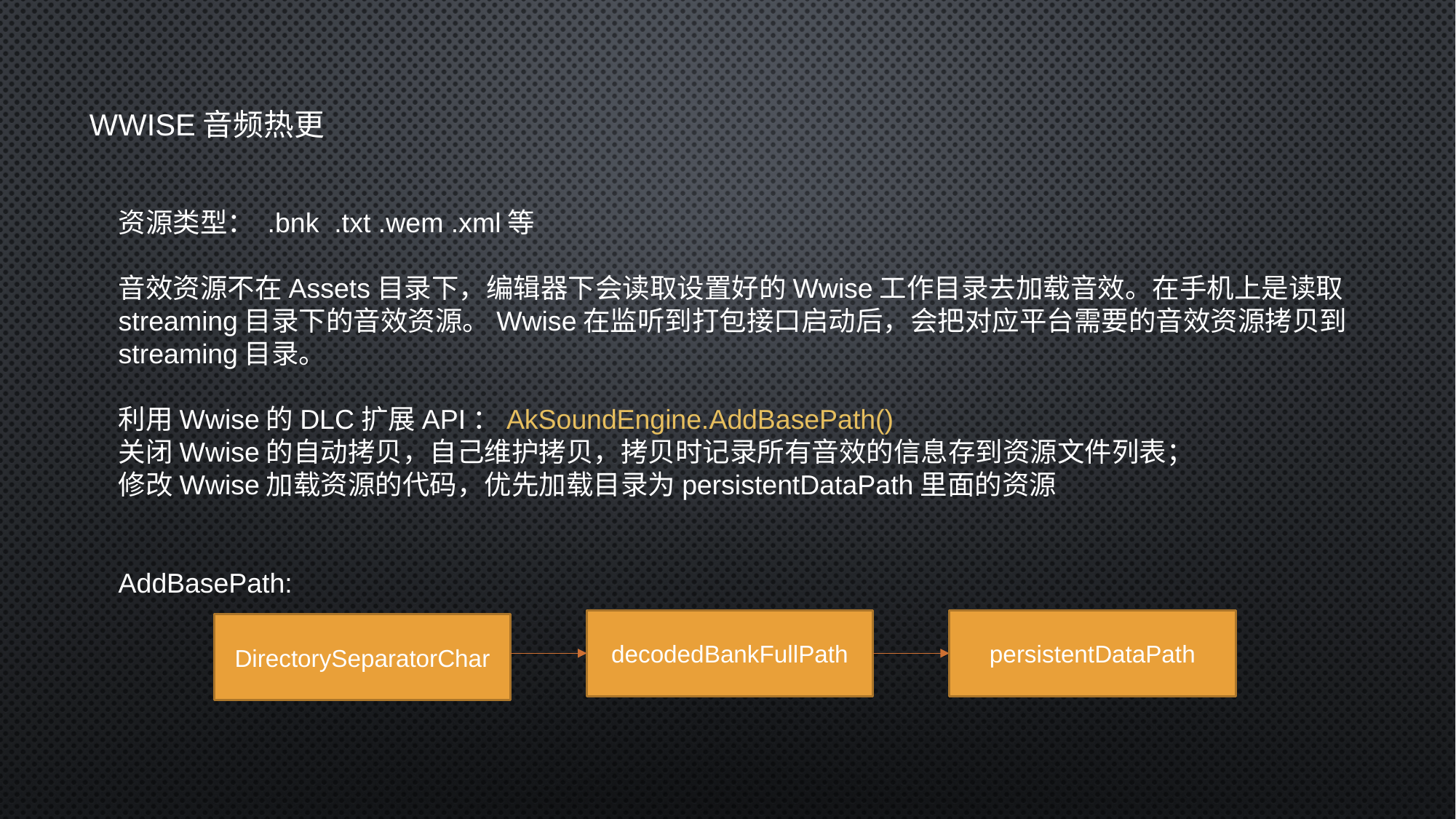

WWISE音频热更

资源类型： .bnk  .txt .wem .xml等

音效资源不在Assets目录下，编辑器下会读取设置好的Wwise工作目录去加载音效。在手机上是读取streaming目录下的音效资源。Wwise在监听到打包接口启动后，会把对应平台需要的音效资源拷贝到streaming目录。

利用Wwise的DLC扩展API：AkSoundEngine.AddBasePath()
关闭Wwise的自动拷贝，自己维护拷贝，拷贝时记录所有音效的信息存到资源文件列表；
修改Wwise加载资源的代码，优先加载目录为persistentDataPath里面的资源

AddBasePath:
persistentDataPath
decodedBankFullPath
DirectorySeparatorChar